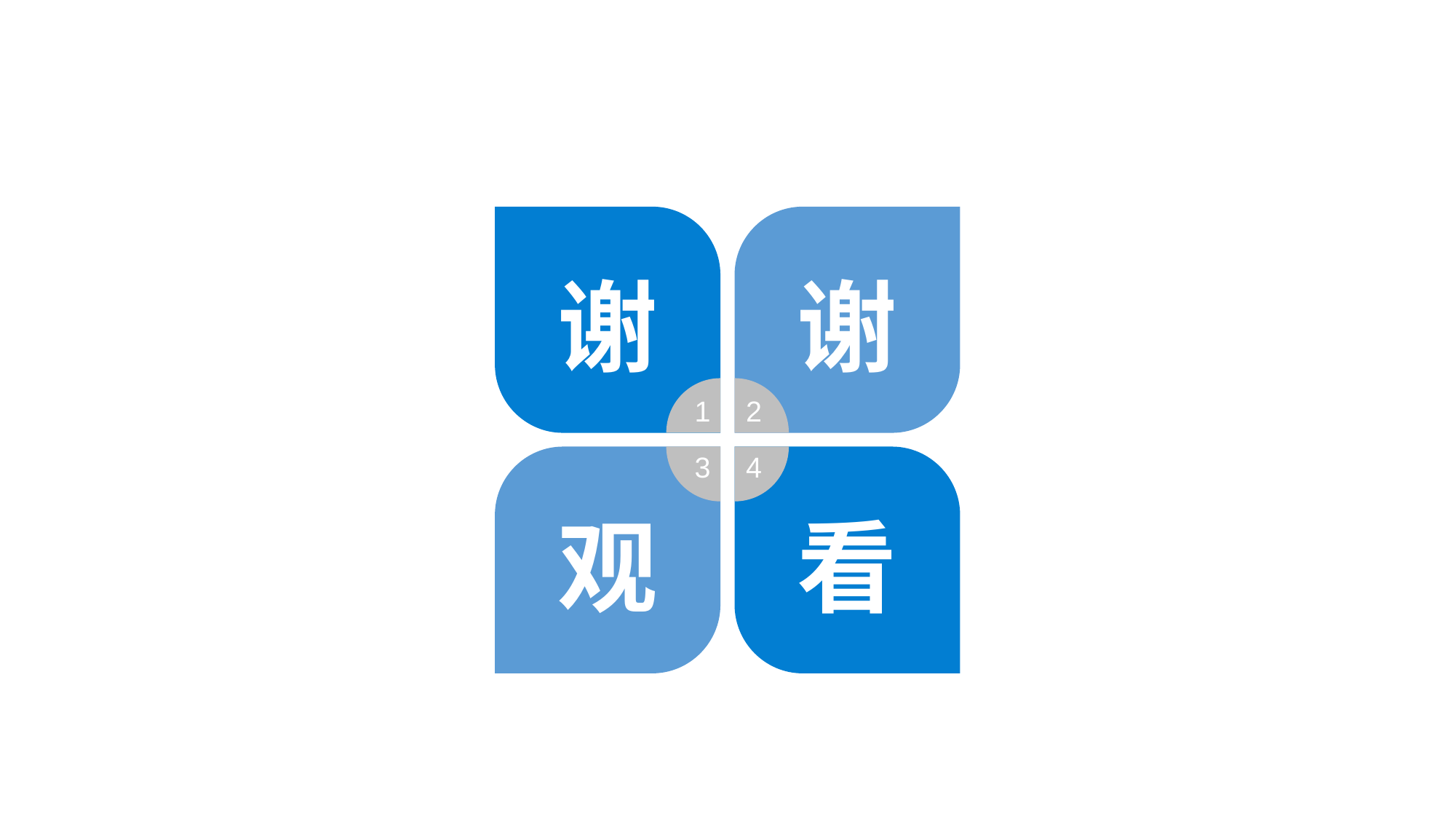

谢
谢

1
2

3
4
观
看